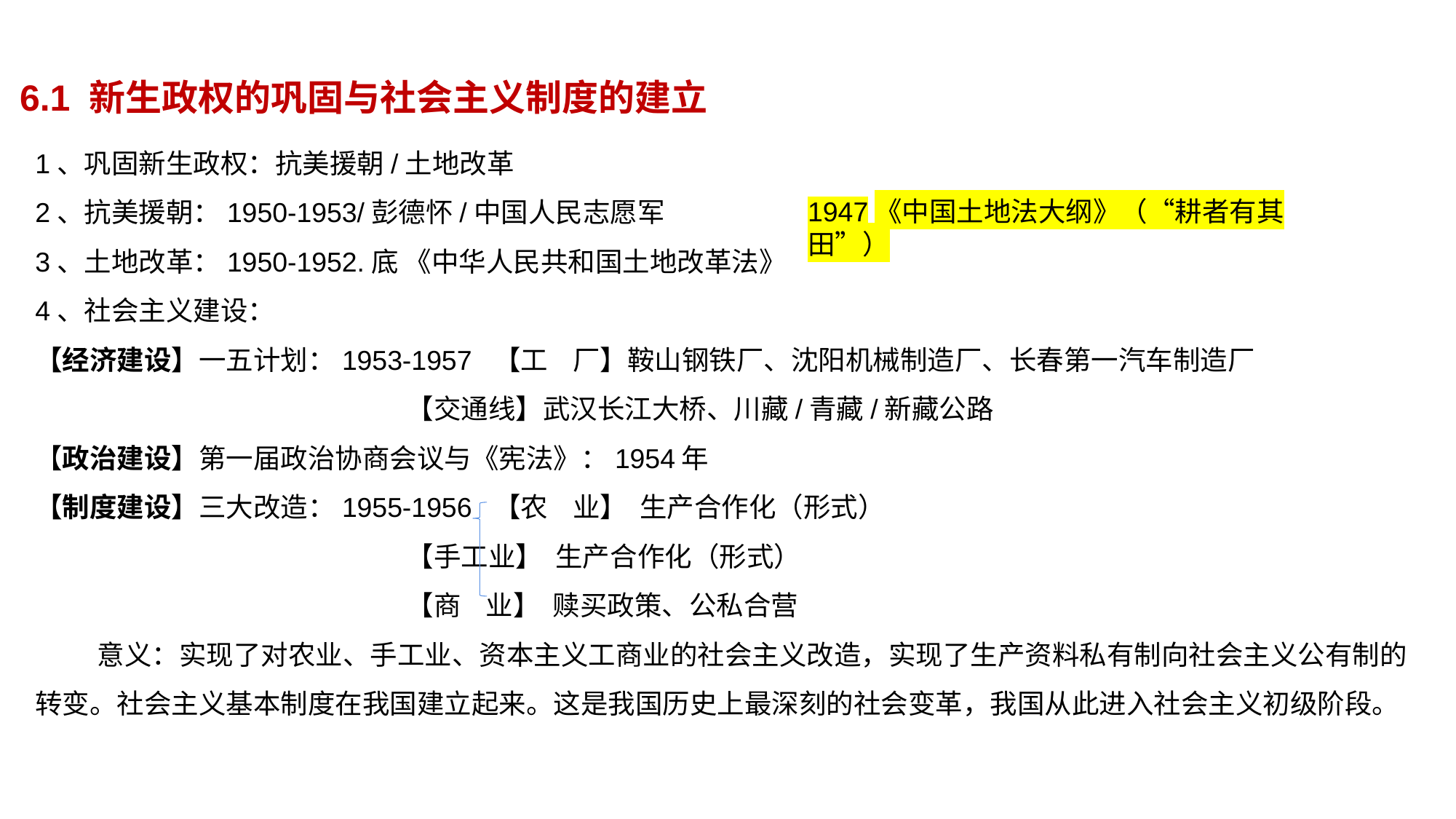

6.1 新生政权的巩固与社会主义制度的建立
1、巩固新生政权：抗美援朝/土地改革
2、抗美援朝：1950-1953/彭德怀/中国人民志愿军
3、土地改革：1950-1952.底 《中华人民共和国土地改革法》
4、社会主义建设：
【经济建设】一五计划：1953-1957  【工    厂】鞍山钢铁厂、沈阳机械制造厂、长春第一汽车制造厂
                                                           【交通线】武汉长江大桥、川藏/青藏/新藏公路
【政治建设】第一届政治协商会议与《宪法》：1954年
【制度建设】三大改造：1955-1956  【农    业】  生产合作化（形式）
                                                           【手工业】  生产合作化（形式）
                                                           【商    业】  赎买政策、公私合营
         意义：实现了对农业、手工业、资本主义工商业的社会主义改造，实现了生产资料私有制向社会主义公有制的转变。社会主义基本制度在我国建立起来。这是我国历史上最深刻的社会变革，我国从此进入社会主义初级阶段。
1947《中国土地法大纲》（“耕者有其田”）